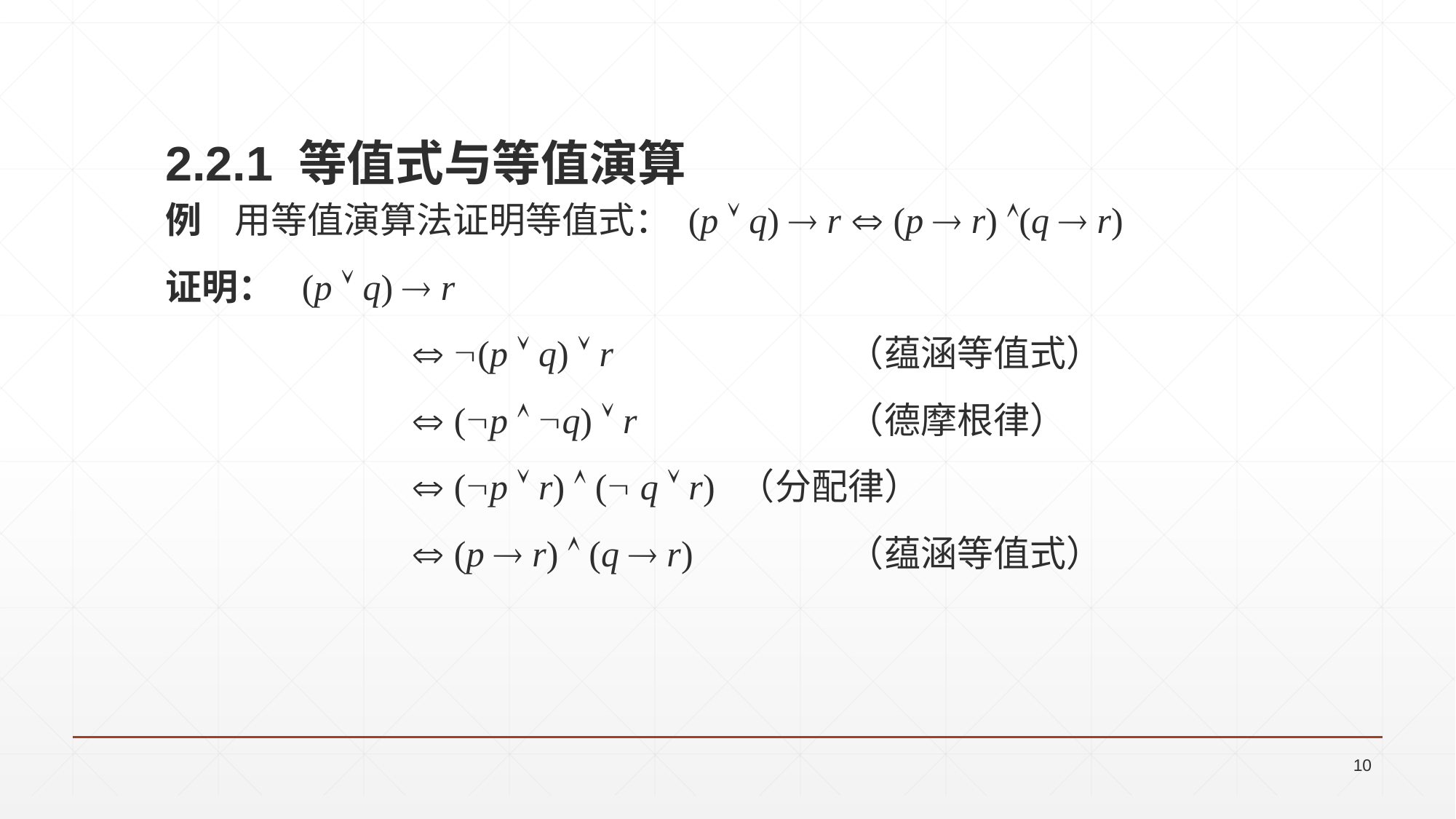

2.2.1 等值式与等值演算
例    用等值演算法证明等值式： (p ∨ q) → r ⇔ (p → r) ∧(q → r)
证明：	(p ∨ q) → r
    		⇔ ¬(p ∨ q) ∨ r     		（蕴涵等值式）
     		⇔ (¬p ∧ ¬q) ∨ r     		（德摩根律）
     		⇔ (¬p ∨ r) ∧ (¬ q ∨ r) 	（分配律）
     		⇔ (p → r) ∧ (q → r)  		（蕴涵等值式）
10